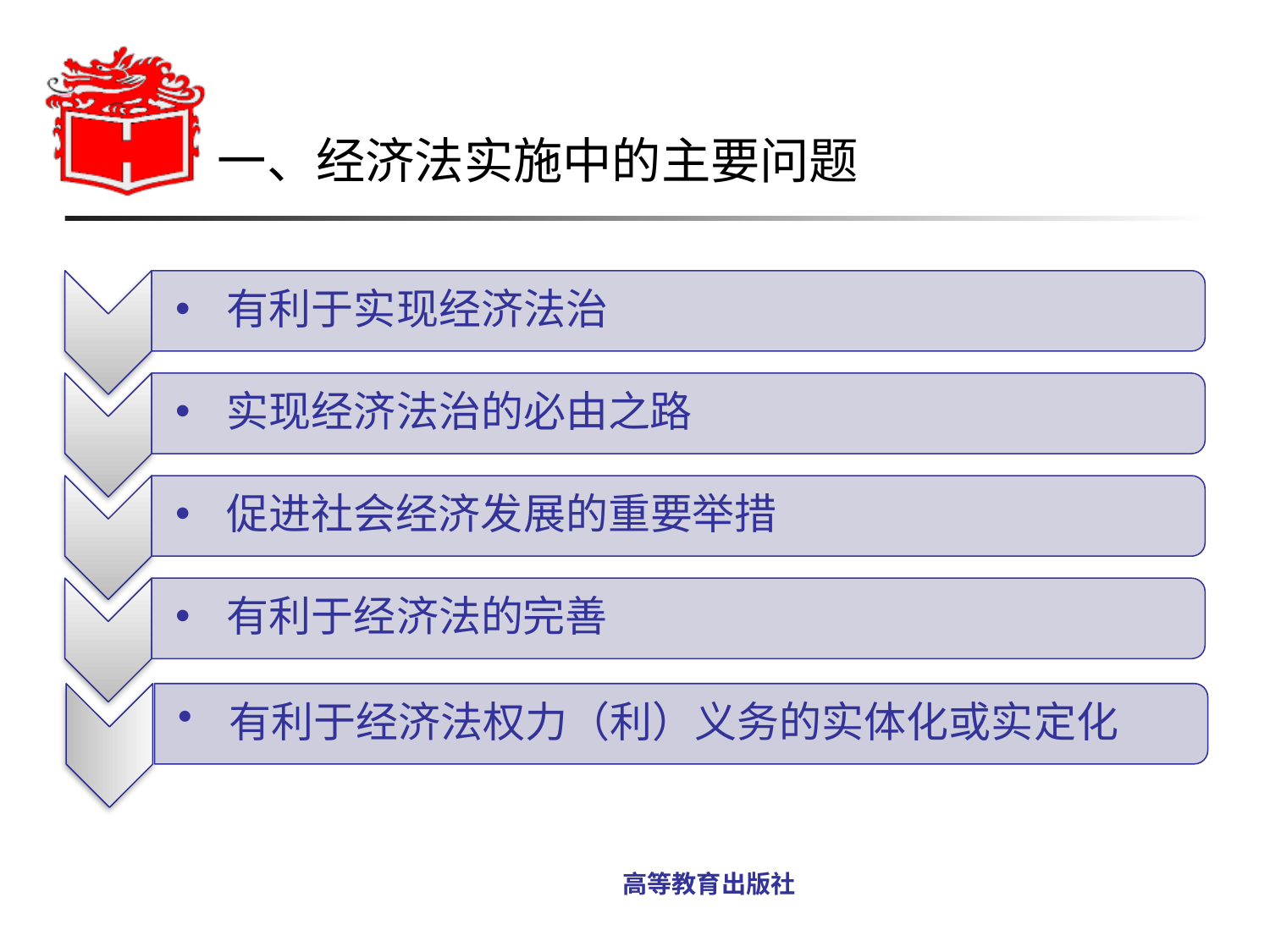

一、经济法实施中的主要问题

 有利于实现经济法治

 实现经济法治的必由之路

 促进社会经济发展的重要举措

 有利于经济法的完善

 有利于经济法权力（利）义务的实体化或实定化

高等教育出版社